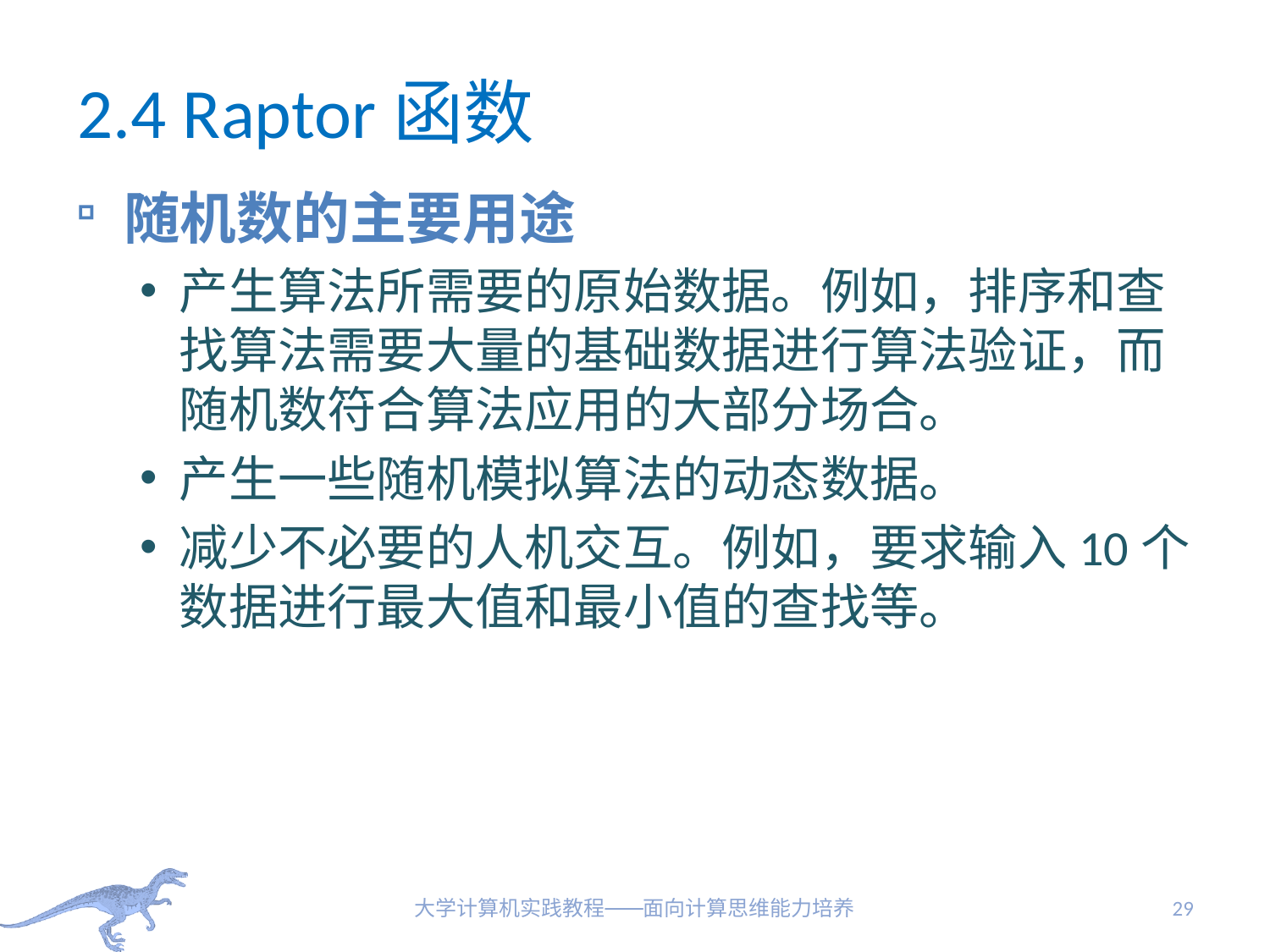

# 2.4 Raptor函数
随机数的主要用途
产生算法所需要的原始数据。例如，排序和查找算法需要大量的基础数据进行算法验证，而随机数符合算法应用的大部分场合。
产生一些随机模拟算法的动态数据。
减少不必要的人机交互。例如，要求输入10个数据进行最大值和最小值的查找等。
大学计算机实践教程——面向计算思维能力培养
29